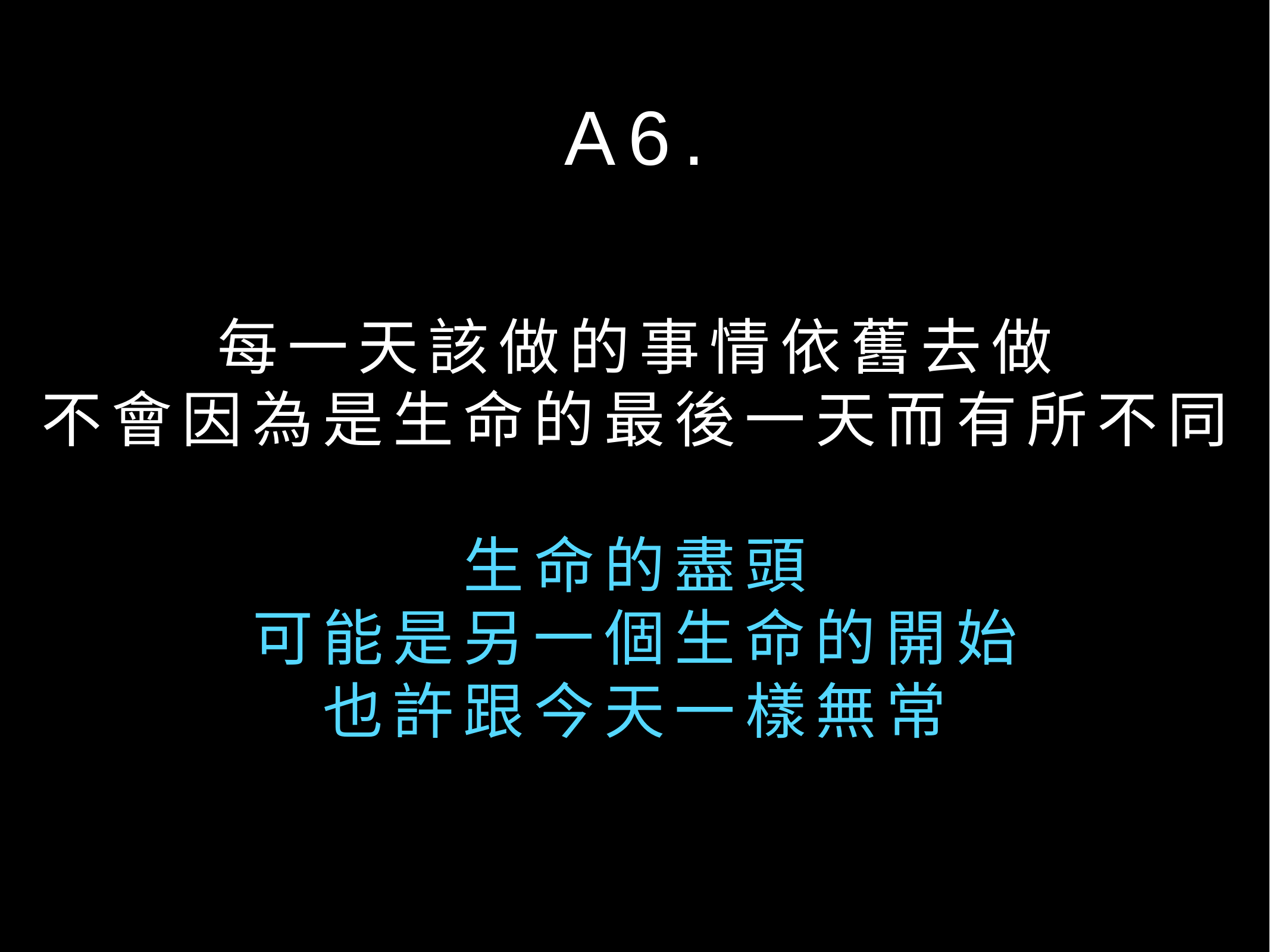

# A6.
每一天該做的事情依舊去做
不會因為是生命的最後一天而有所不同

生命的盡頭
可能是另一個生命的開始
也許跟今天一樣無常